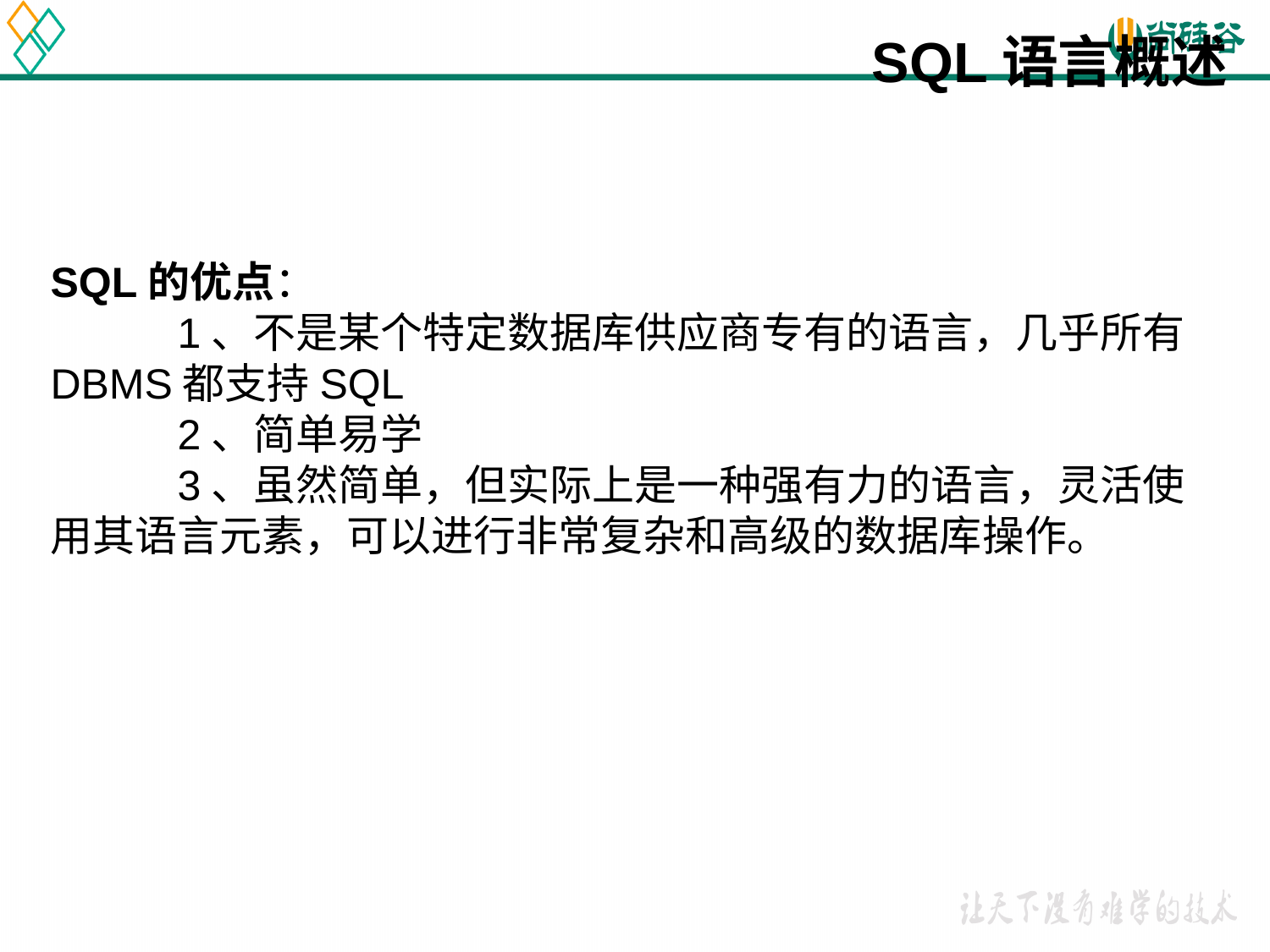

SQL语言概述

SQL的优点：
	1、不是某个特定数据库供应商专有的语言，几乎所有DBMS都支持SQL
	2、简单易学
	3、虽然简单，但实际上是一种强有力的语言，灵活使用其语言元素，可以进行非常复杂和高级的数据库操作。